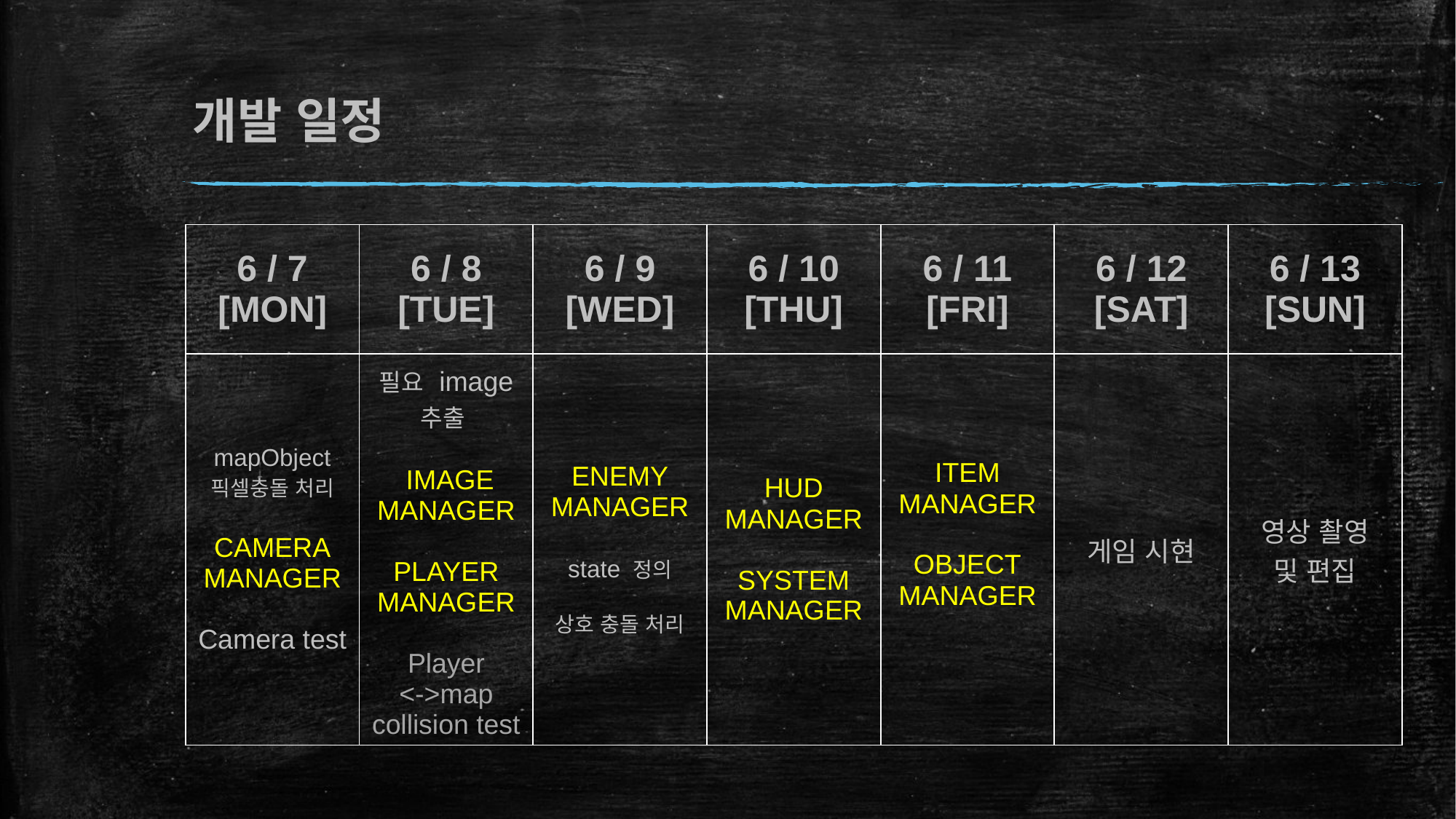

# 개발 일정
| 6 / 7 [MON] | 6 / 8 [TUE] | 6 / 9 [WED] | 6 / 10 [THU] | 6 / 11 [FRI] | 6 / 12 [SAT] | 6 / 13 [SUN] |
| --- | --- | --- | --- | --- | --- | --- |
| mapObject 픽셀충돌 처리 CAMERA MANAGER Camera test | 필요 image 추출 IMAGE MANAGER PLAYER MANAGER Player <->map collision test | ENEMY MANAGER state 정의 상호 충돌 처리 | HUD MANAGER SYSTEM MANAGER | ITEM MANAGER OBJECT MANAGER | 게임 시현 | 영상 촬영 및 편집 |